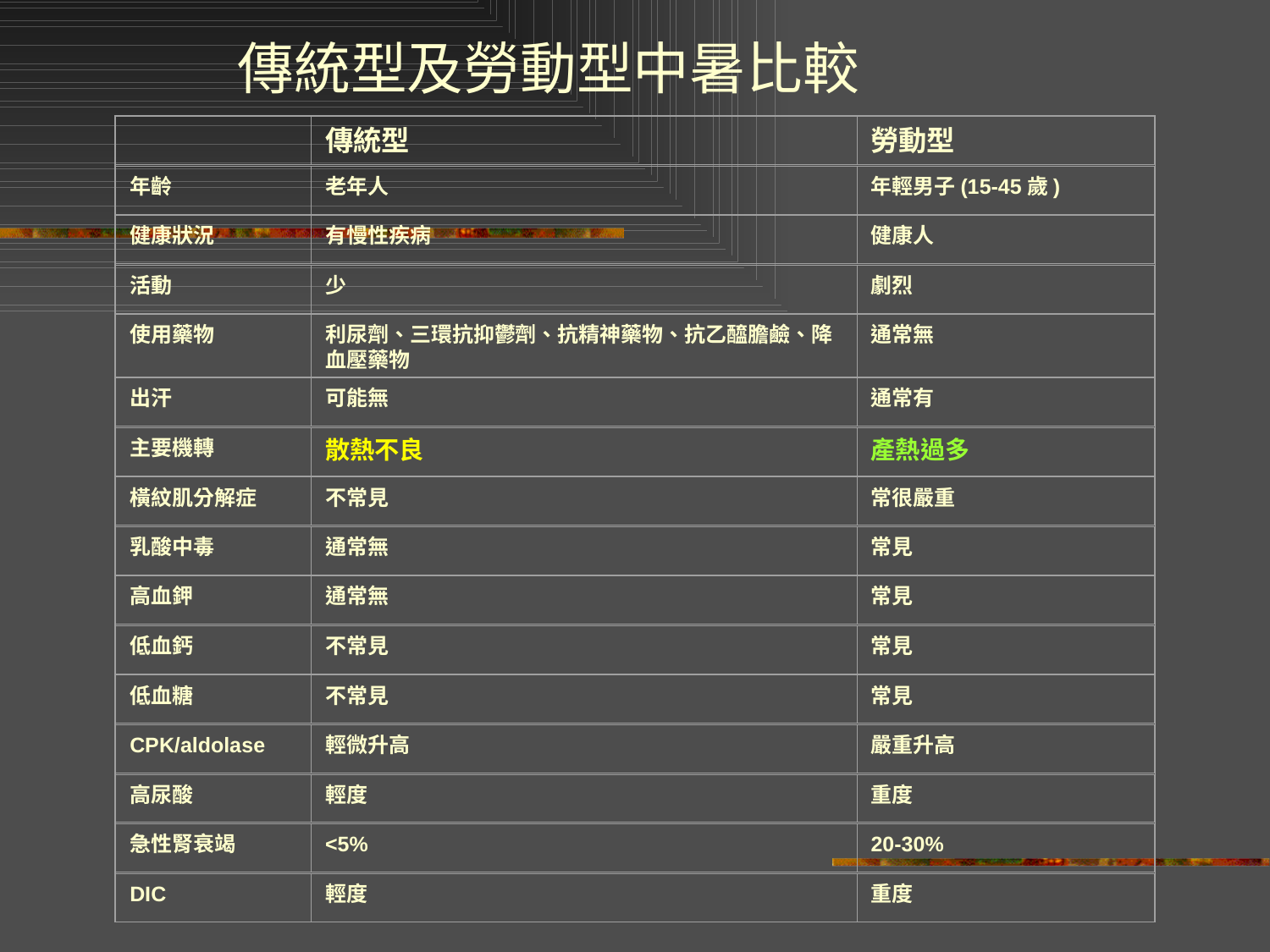

# 傳統型及勞動型中暑比較

傳統型

勞動型

年齡

老年人

年輕男子(15-45歲)

健康狀況

有慢性疾病

健康人

活動

少

劇烈

使用藥物

利尿劑、三環抗抑鬱劑、抗精神藥物、抗乙醯膽鹼、降血壓藥物

通常無

出汗

可能無

通常有

主要機轉

散熱不良

產熱過多

橫紋肌分解症

不常見

常很嚴重

乳酸中毒

通常無

常見

高血鉀

通常無

常見

低血鈣

不常見

常見

低血糖

不常見

常見

CPK/aldolase

輕微升高

嚴重升高

高尿酸

輕度

重度

急性腎衰竭

<5%

20-30%

DIC

輕度

重度